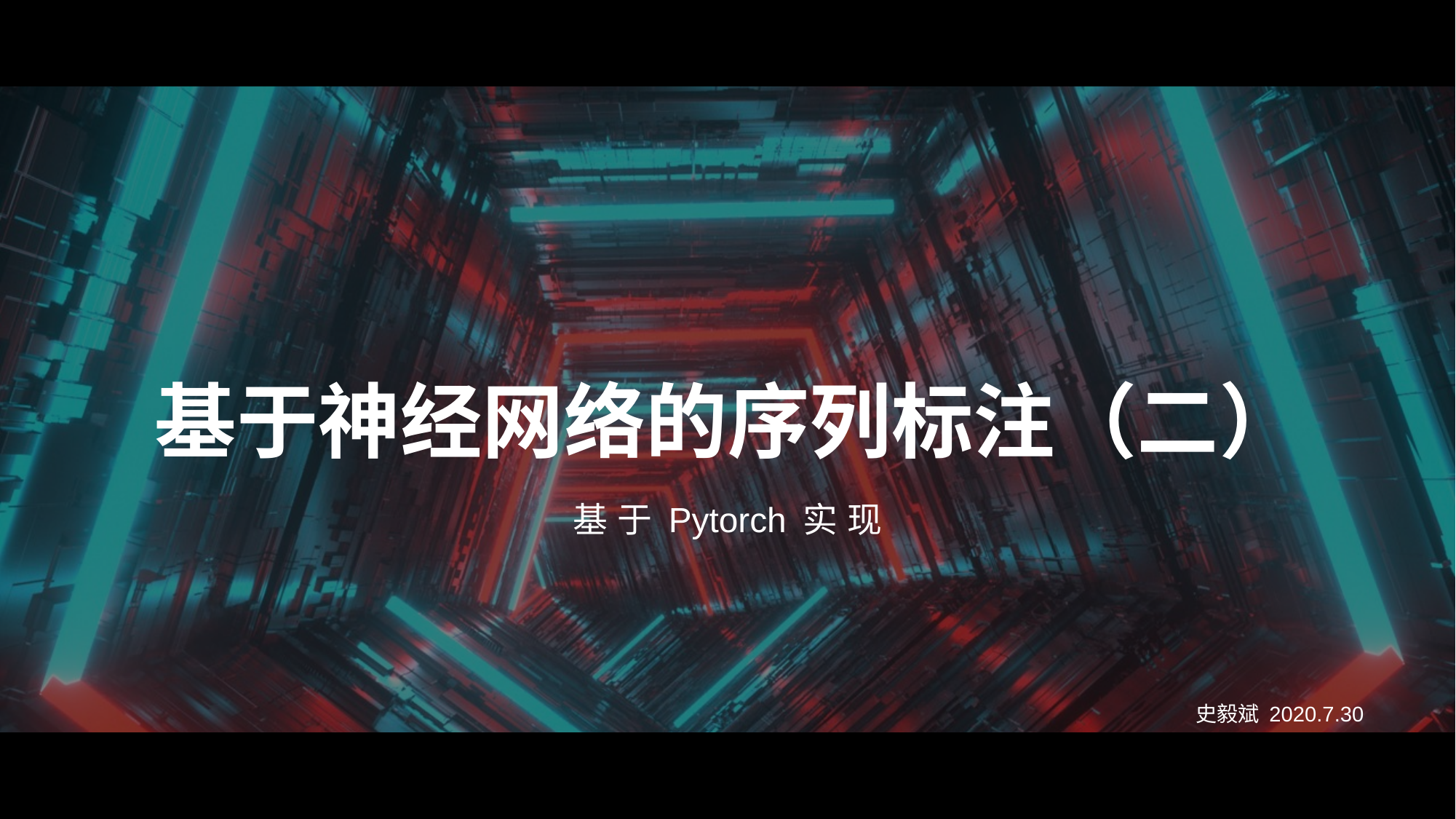

# 基于神经网络的序列标注（二）
基 于 Pytorch 实 现

史毅斌 2020.7.30